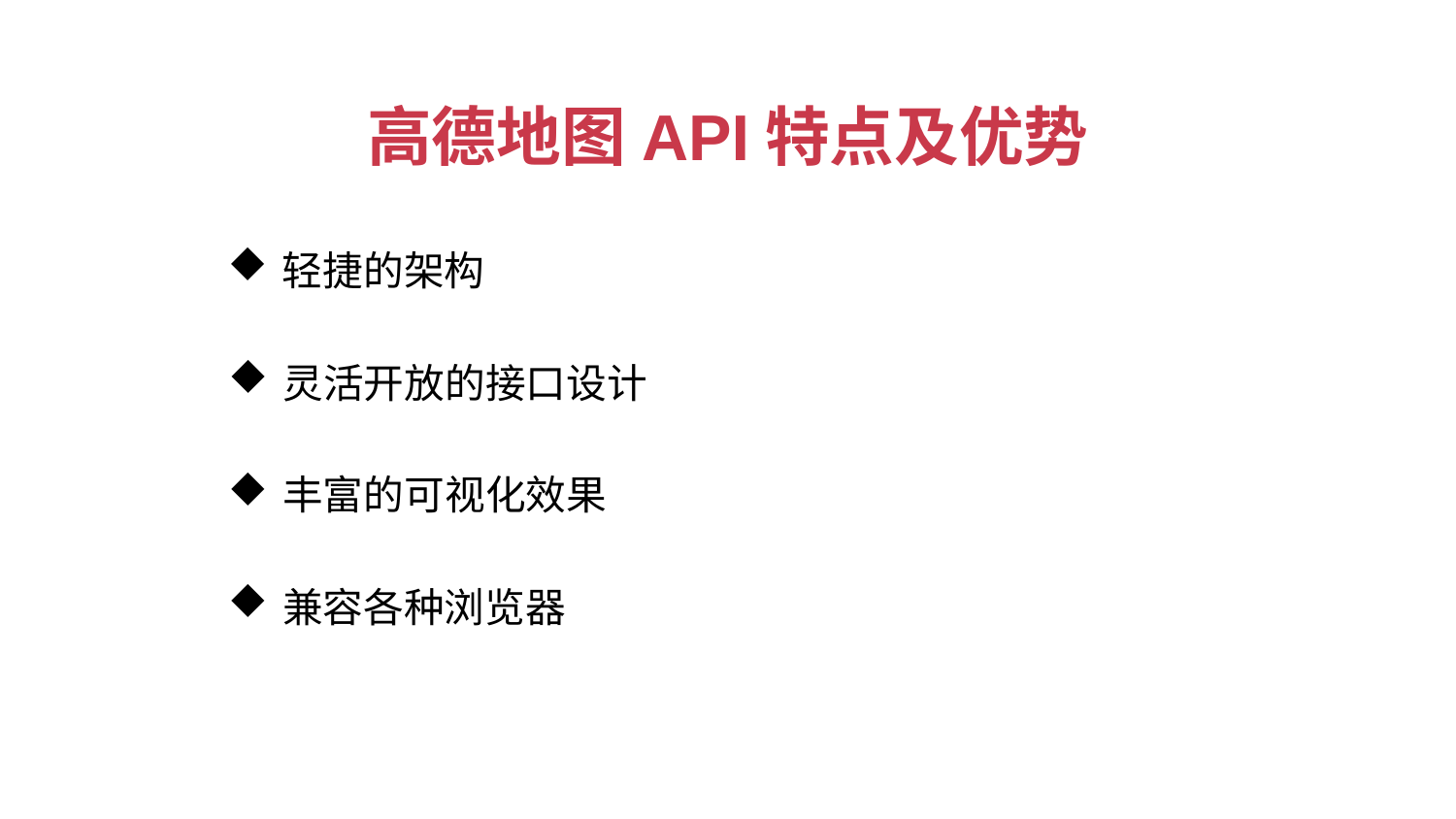

高德地图API特点及优势
轻捷的架构
灵活开放的接口设计
丰富的可视化效果
兼容各种浏览器